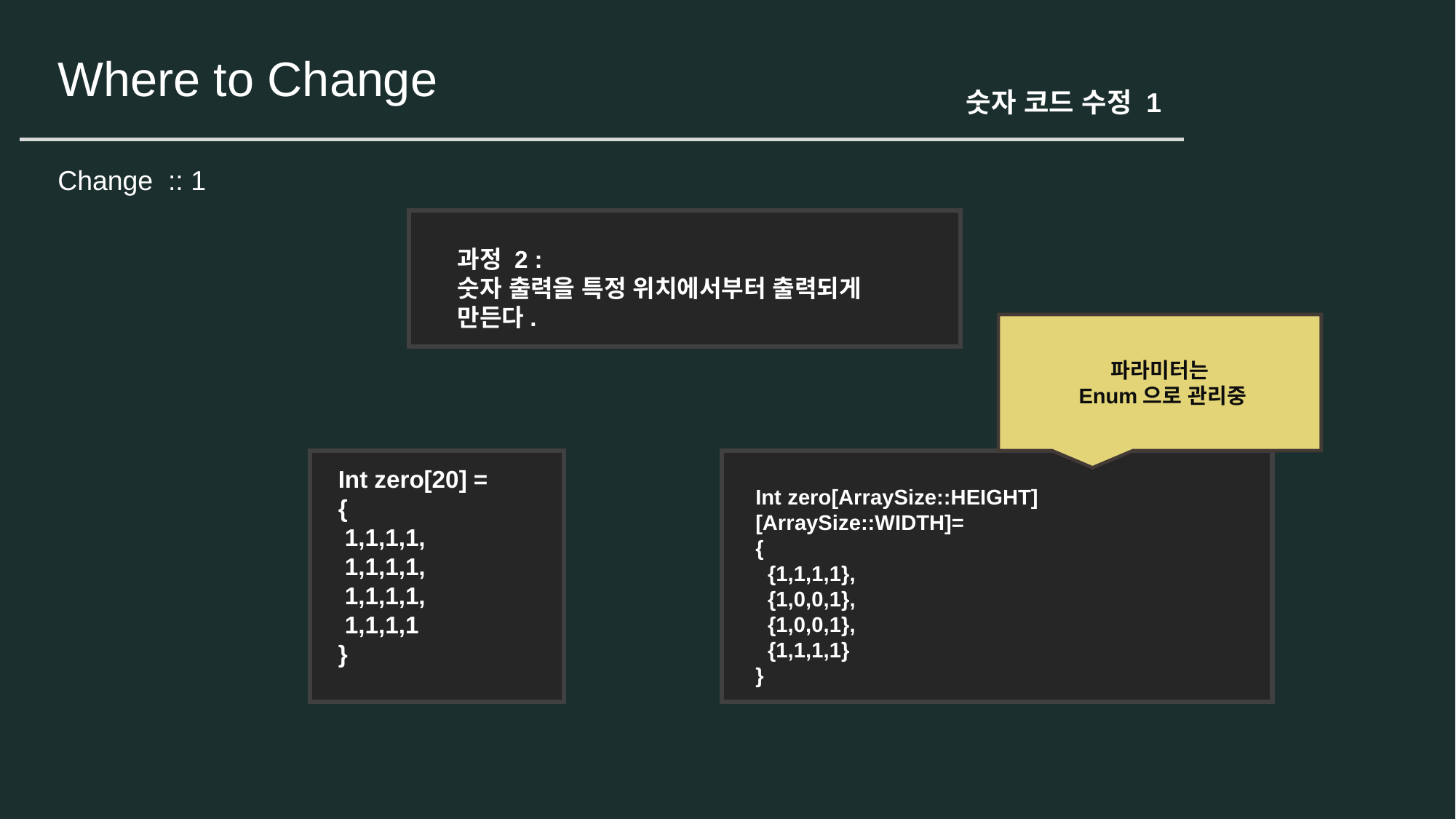

Where to Change
숫자 코드 수정 1
Change  :: 1

과정 2 :
숫자 출력을 특정 위치에서부터 출력되게 만든다.
파라미터는
 Enum으로 관리중

Int zero[ArraySize::HEIGHT][ArraySize::WIDTH]=
{
  {1,1,1,1},
  {1,0,0,1},
  {1,0,0,1},
  {1,1,1,1}
}

Int zero[20] =
{
 1,1,1,1,
 1,1,1,1,
 1,1,1,1,
 1,1,1,1
}